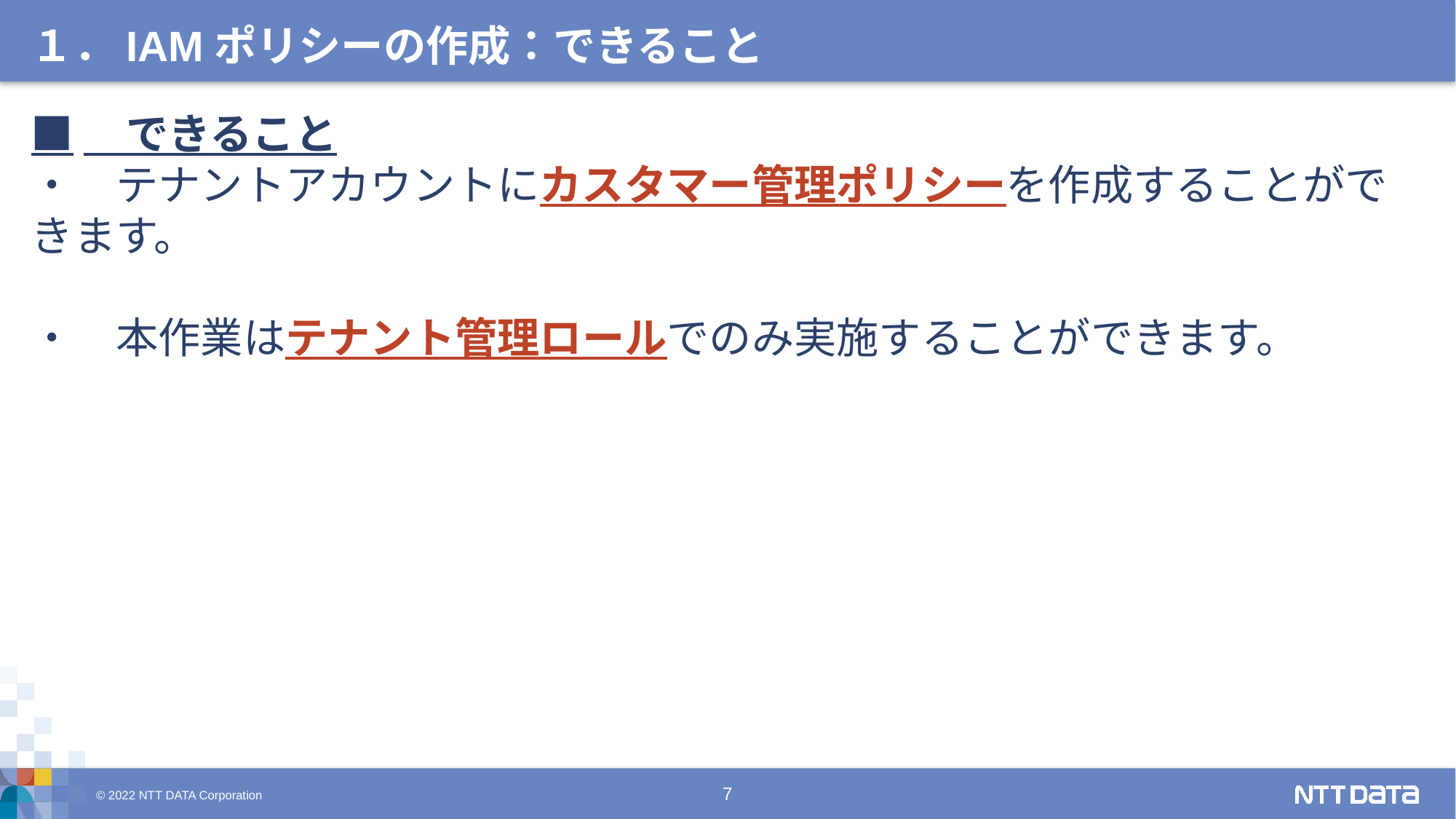

１．IAMポリシーの作成：できること
■　できること
・　テナントアカウントにカスタマー管理ポリシーを作成することができます。

・　本作業はテナント管理ロールでのみ実施することができます。